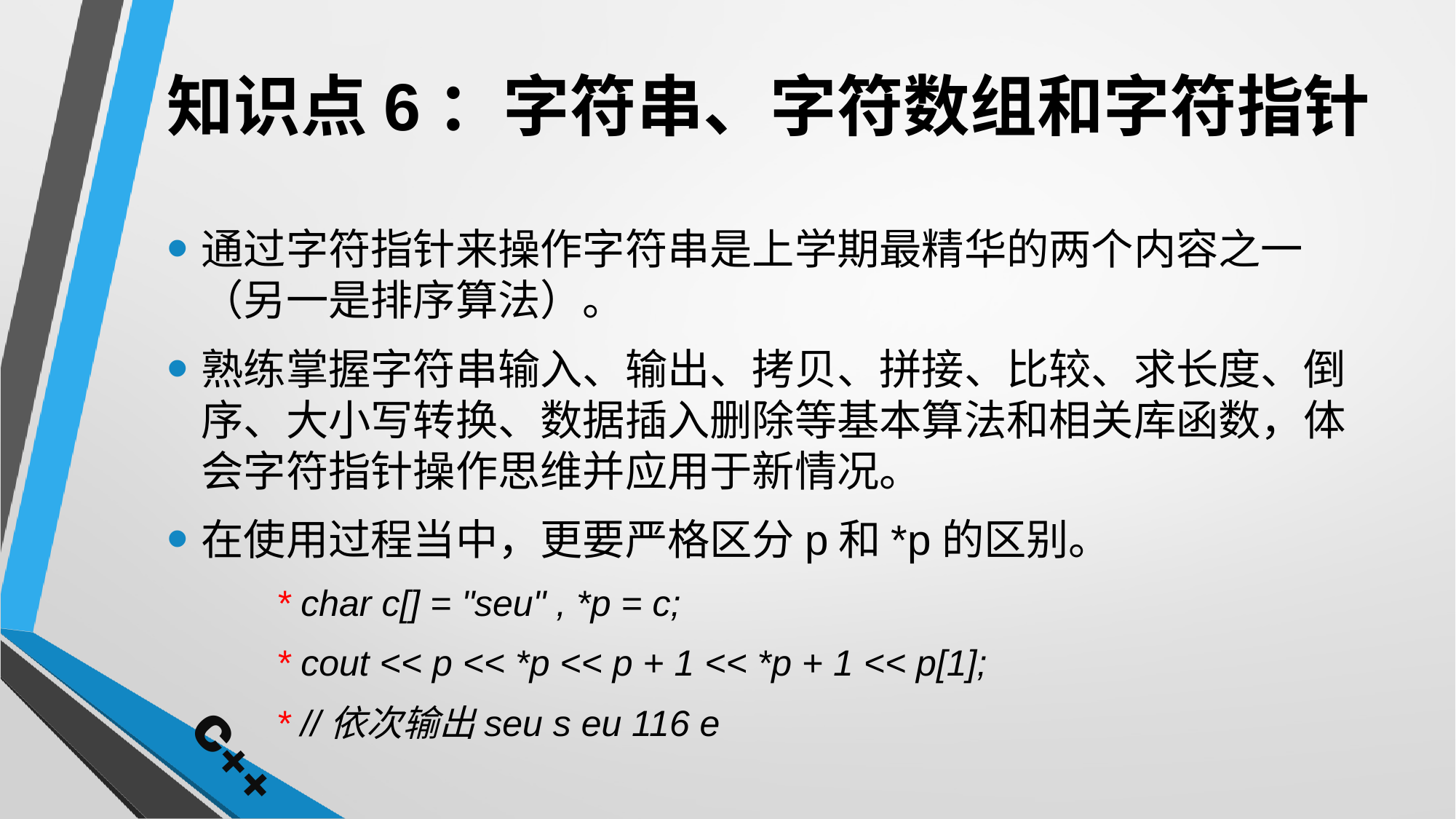

# 知识点6：字符串、字符数组和字符指针
通过字符指针来操作字符串是上学期最精华的两个内容之一（另一是排序算法）。
熟练掌握字符串输入、输出、拷贝、拼接、比较、求长度、倒序、大小写转换、数据插入删除等基本算法和相关库函数，体会字符指针操作思维并应用于新情况。
在使用过程当中，更要严格区分p和*p的区别。
	* char c[] = "seu" , *p = c;
	* cout << p << *p << p + 1 << *p + 1 << p[1];
	* //依次输出seu s eu 116 e